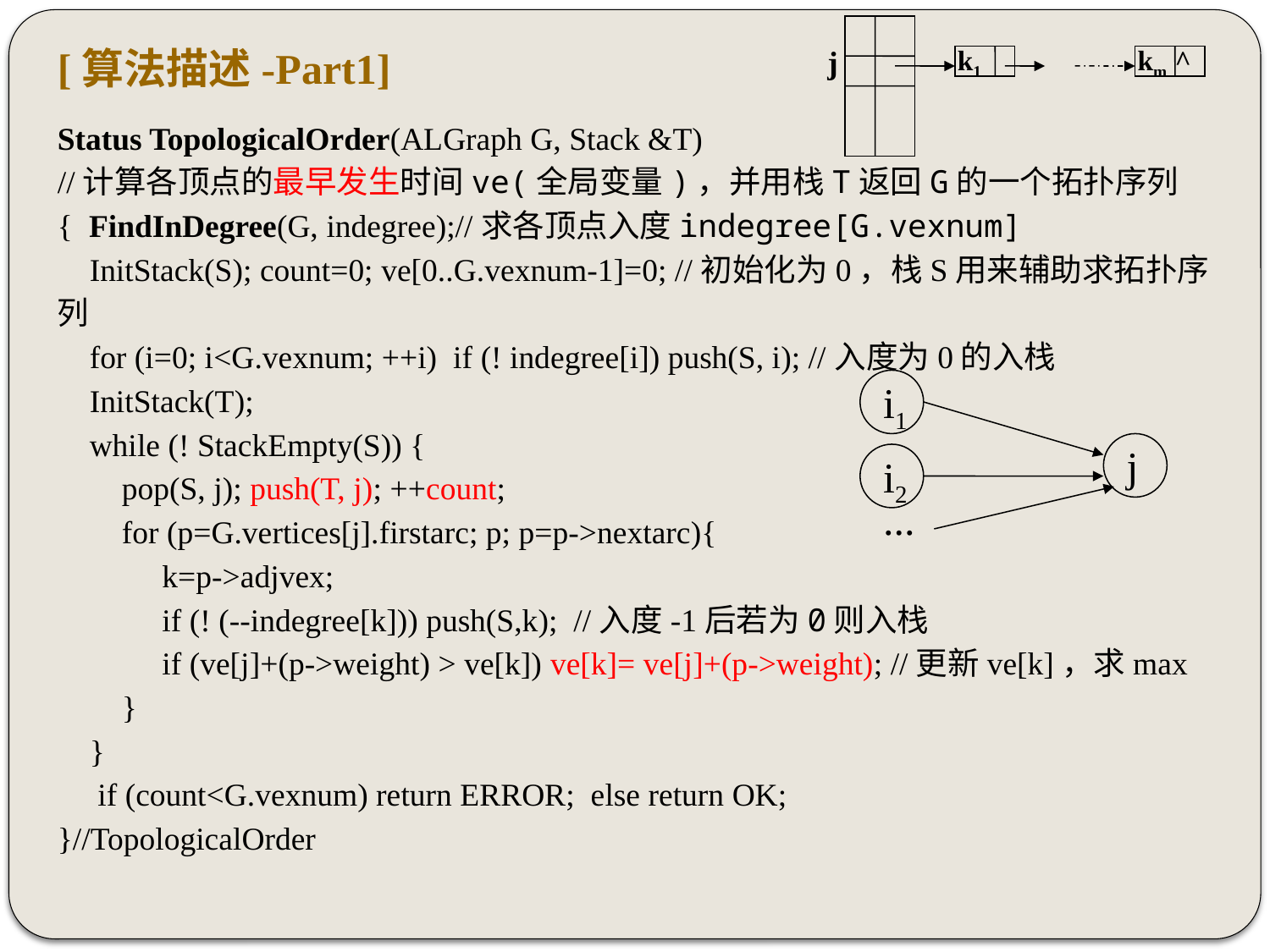

j
k1
km  ^

[算法描述-Part1]
Status TopologicalOrder(ALGraph G, Stack &T)
//计算各顶点的最早发生时间ve(全局变量)，并用栈T返回G的一个拓扑序列
{  FindInDegree(G, indegree);//求各顶点入度indegree[G.vexnum]
    InitStack(S); count=0; ve[0..G.vexnum-1]=0; //初始化为0，栈S用来辅助求拓扑序列
    for (i=0; i<G.vexnum; ++i)  if (! indegree[i]) push(S, i); //入度为0的入栈
    InitStack(T);
    while (! StackEmpty(S)) {
        pop(S, j); push(T, j); ++count;
        for (p=G.vertices[j].firstarc; p; p=p->nextarc){
             k=p->adjvex;
             if (! (--indegree[k])) push(S,k);  //入度-1后若为0则入栈
             if (ve[j]+(p->weight) > ve[k]) ve[k]= ve[j]+(p->weight); //更新ve[k]，求max
        }
    }
     if (count<G.vexnum) return ERROR;  else return OK;
}//TopologicalOrder

i1

j

i2

...